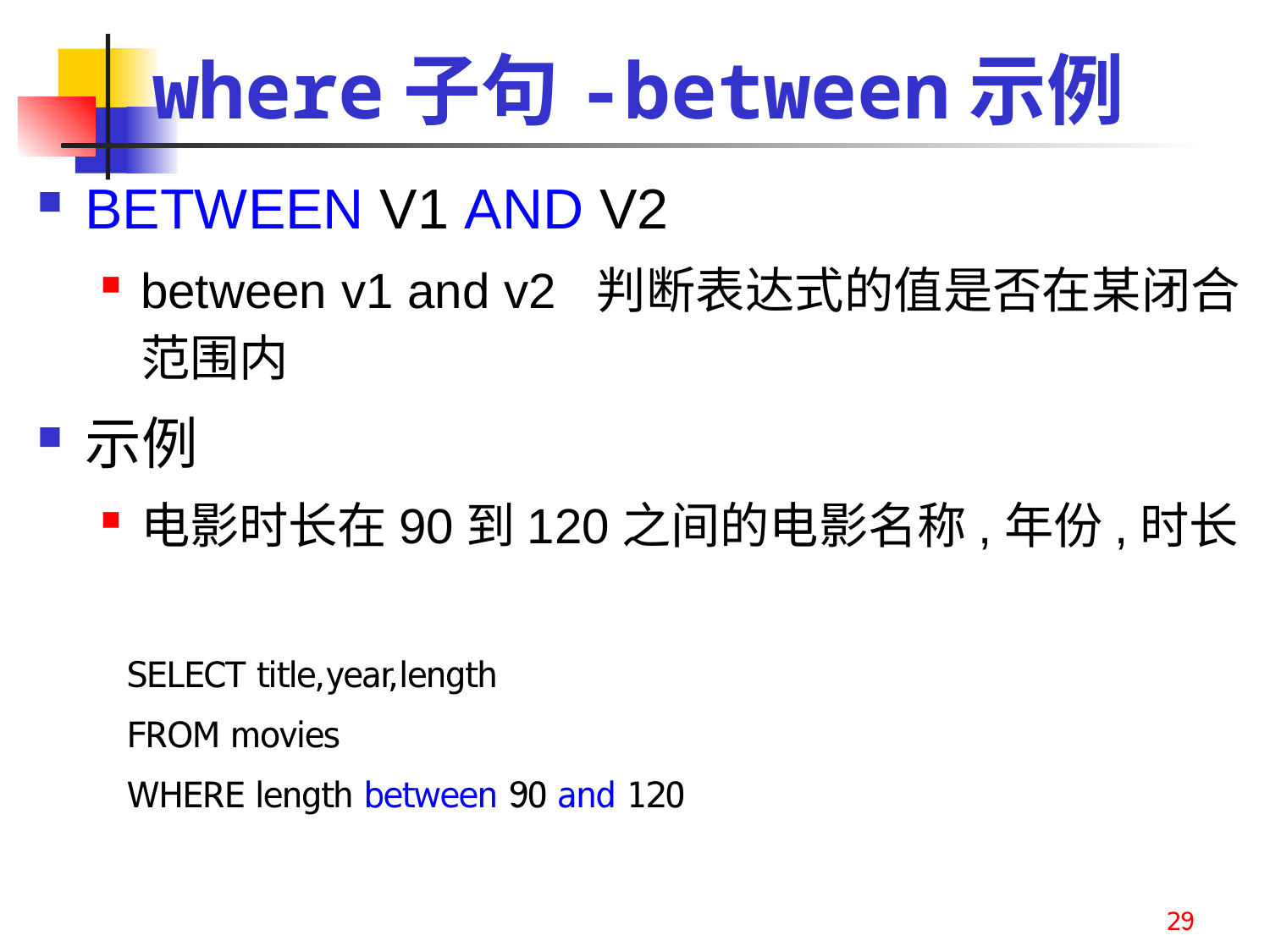

# where子句-between示例
BETWEEN V1 AND V2
between v1 and v2  判断表达式的值是否在某闭合范围内
示例
电影时长在90到120之间的电影名称,年份,时长

SELECT title,year,length
FROM movies
WHERE length between 90 and 120
29